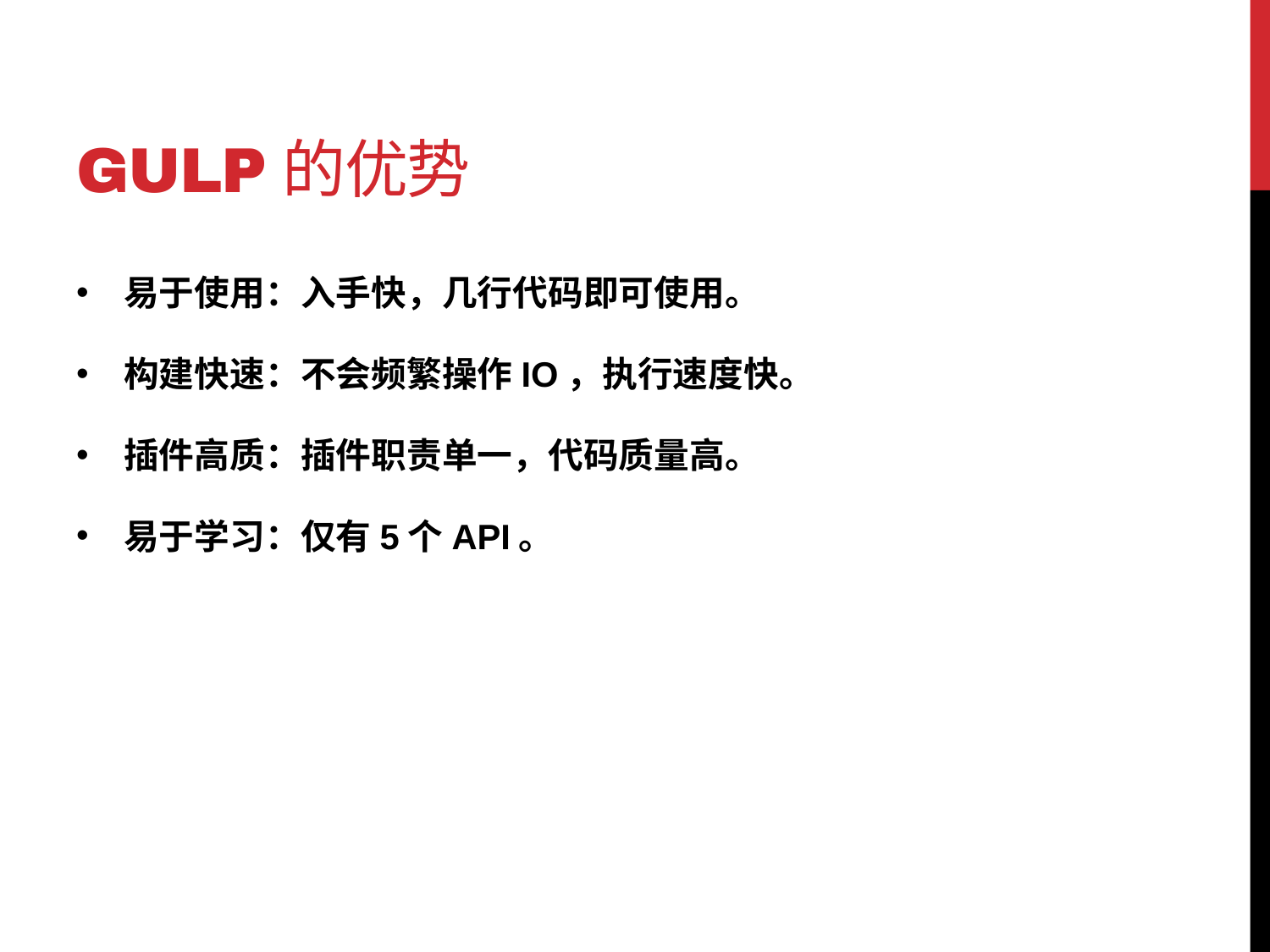

# Gulp的优势
易于使用：入手快，几行代码即可使用。
构建快速：不会频繁操作IO，执行速度快。
插件高质：插件职责单一，代码质量高。
易于学习：仅有5个API。